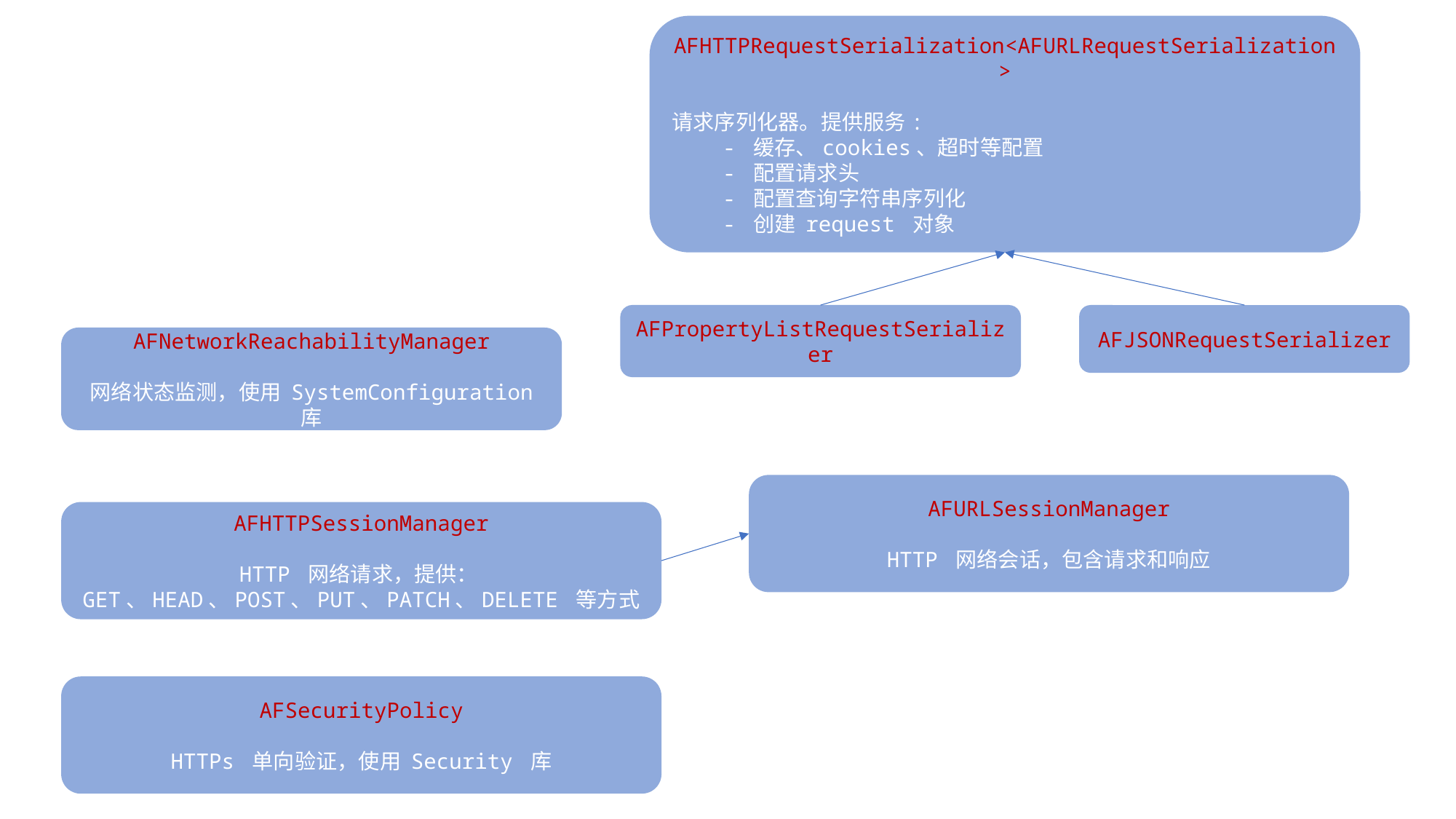

AFHTTPRequestSerialization<AFURLRequestSerialization>

请求序列化器。提供服务:
    - 缓存、cookies、超时等配置
    - 配置请求头
    - 配置查询字符串序列化
    - 创建 request 对象
AFPropertyListRequestSerializer
AFJSONRequestSerializer
AFNetworkReachabilityManager

网络状态监测，使用 SystemConfiguration 库
AFURLSessionManager

HTTP 网络会话，包含请求和响应
AFHTTPSessionManager

HTTP 网络请求，提供：GET、HEAD、POST、PUT、PATCH、DELETE 等方式
AFSecurityPolicy

HTTPs 单向验证，使用 Security 库